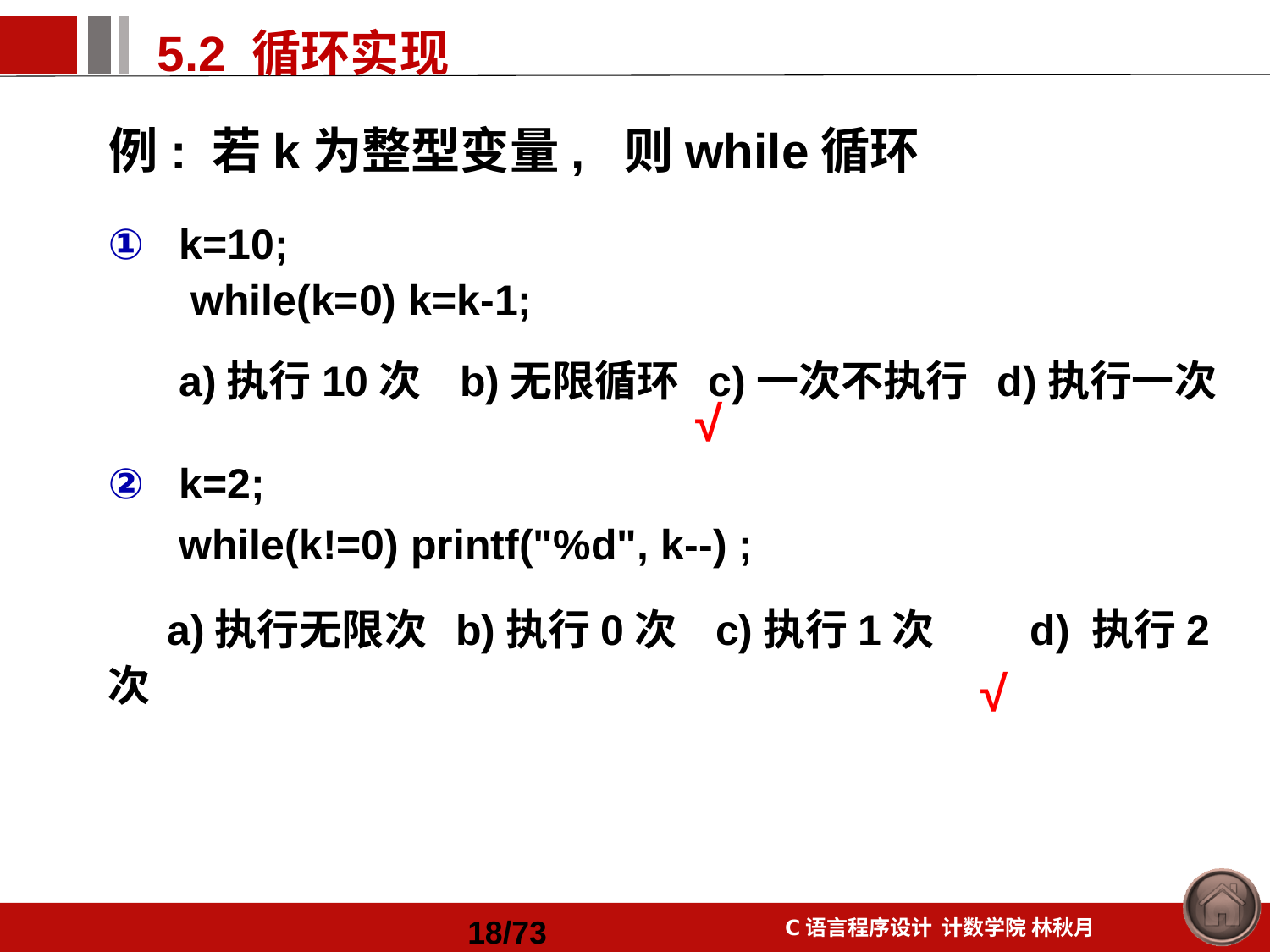

例: 若k为整型变量,  则while循环
①   k=10;
       while(k=0) k=k-1;
      a)执行10次   b)无限循环  c)一次不执行  d)执行一次
②   k=2;
      while(k!=0) printf("%d", k--) ;
     a)执行无限次  b)执行0次   c)执行1次         d) 执行2次
√
√